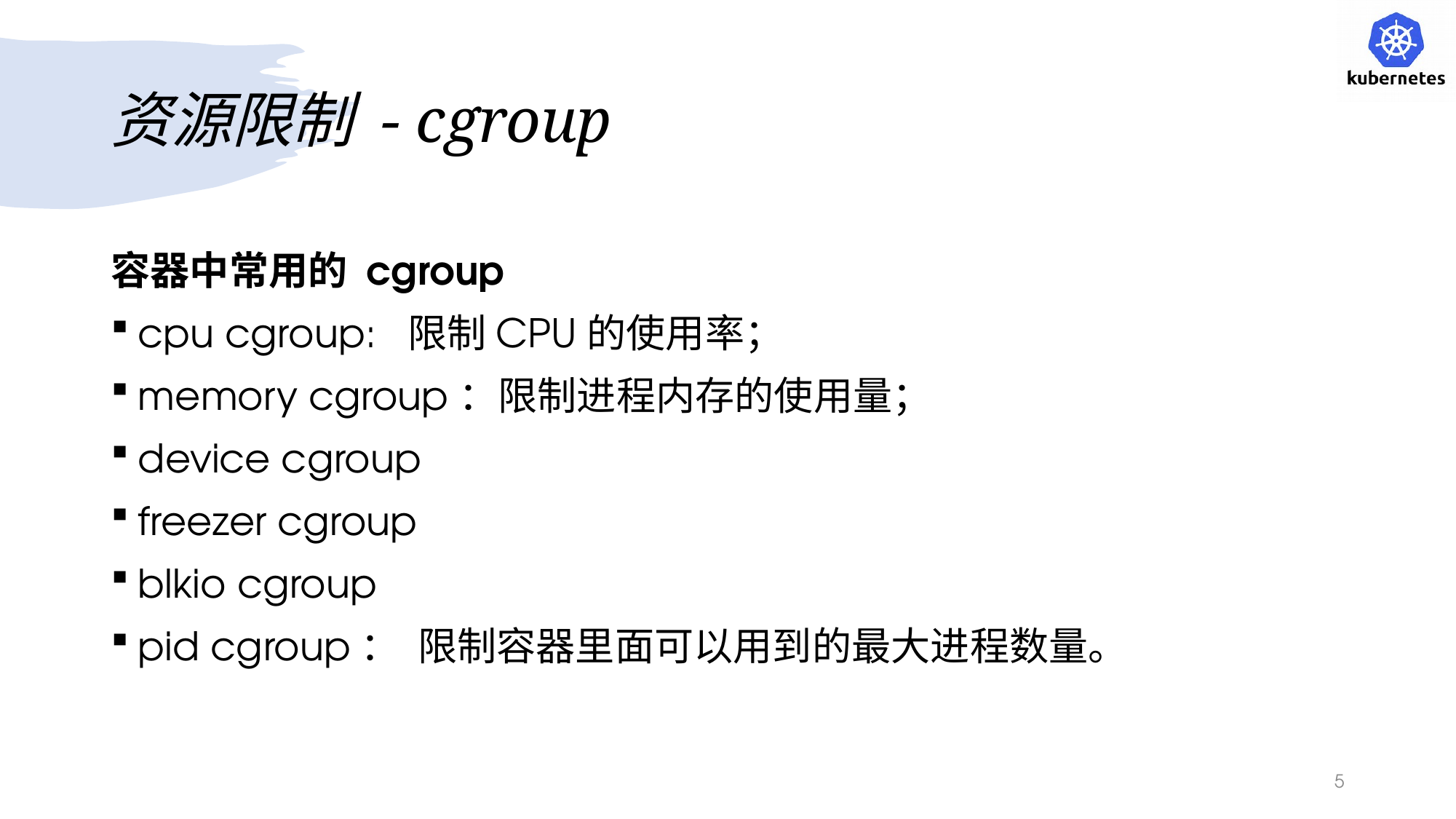

# 资源限制 - cgroup
容器中常用的 cgroup
cpu cgroup:  限制CPU的使用率；
memory cgroup：限制进程内存的使用量；
device cgroup
freezer cgroup
blkio cgroup
pid cgroup：  限制容器里面可以用到的最大进程数量。
5